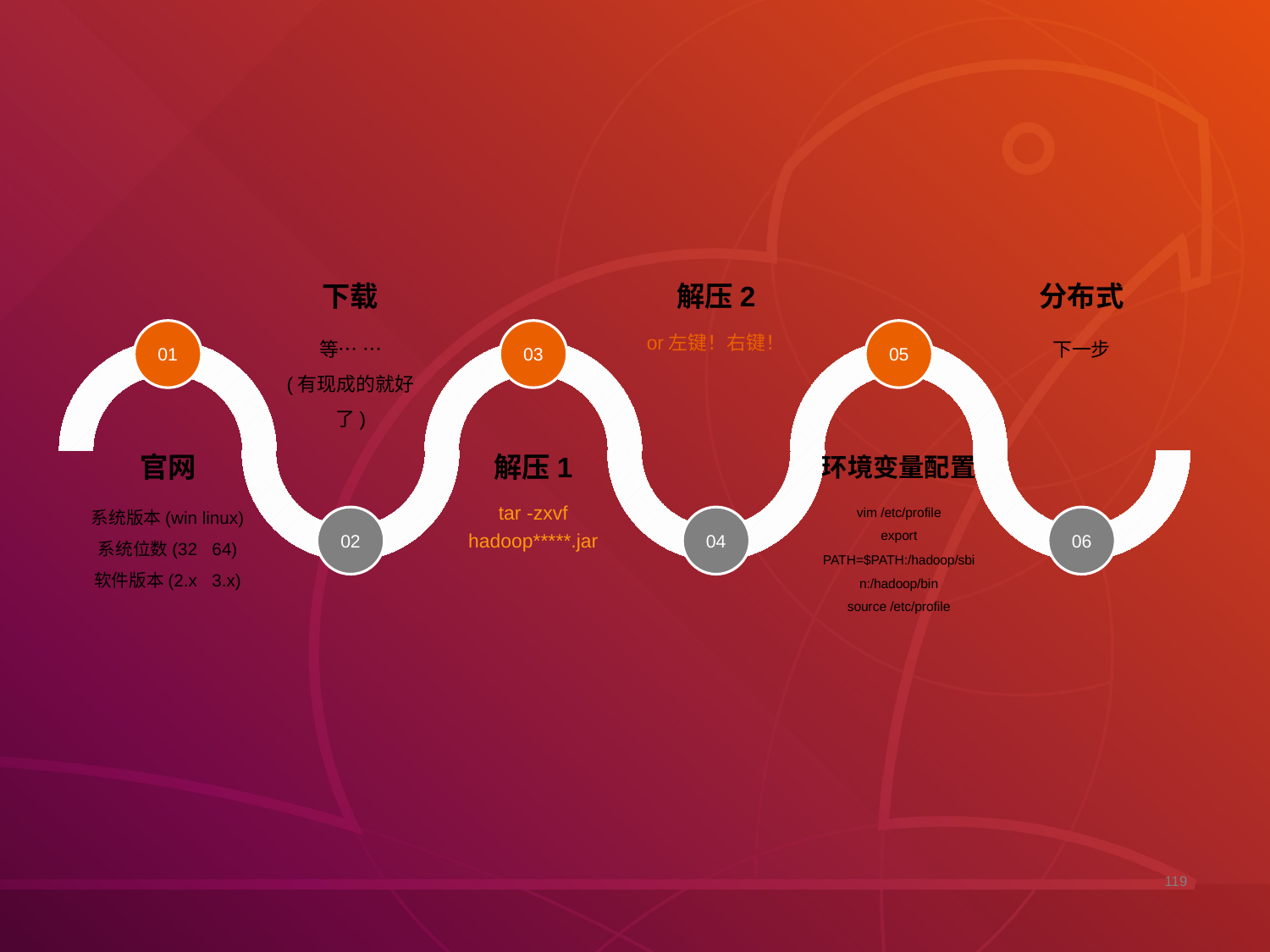

#
下载
等… …
(有现成的就好了)
解压2
or左键！右键！
分布式
下一步
01
03
05

官网
系统版本(win linux)
系统位数(32   64)
软件版本(2.x   3.x)
解压1
tar -zxvf hadoop*****.jar
环境变量配置
vim /etc/profile
export PATH=$PATH:/hadoop/sbin:/hadoop/bin
source /etc/profile

02
04
06
119